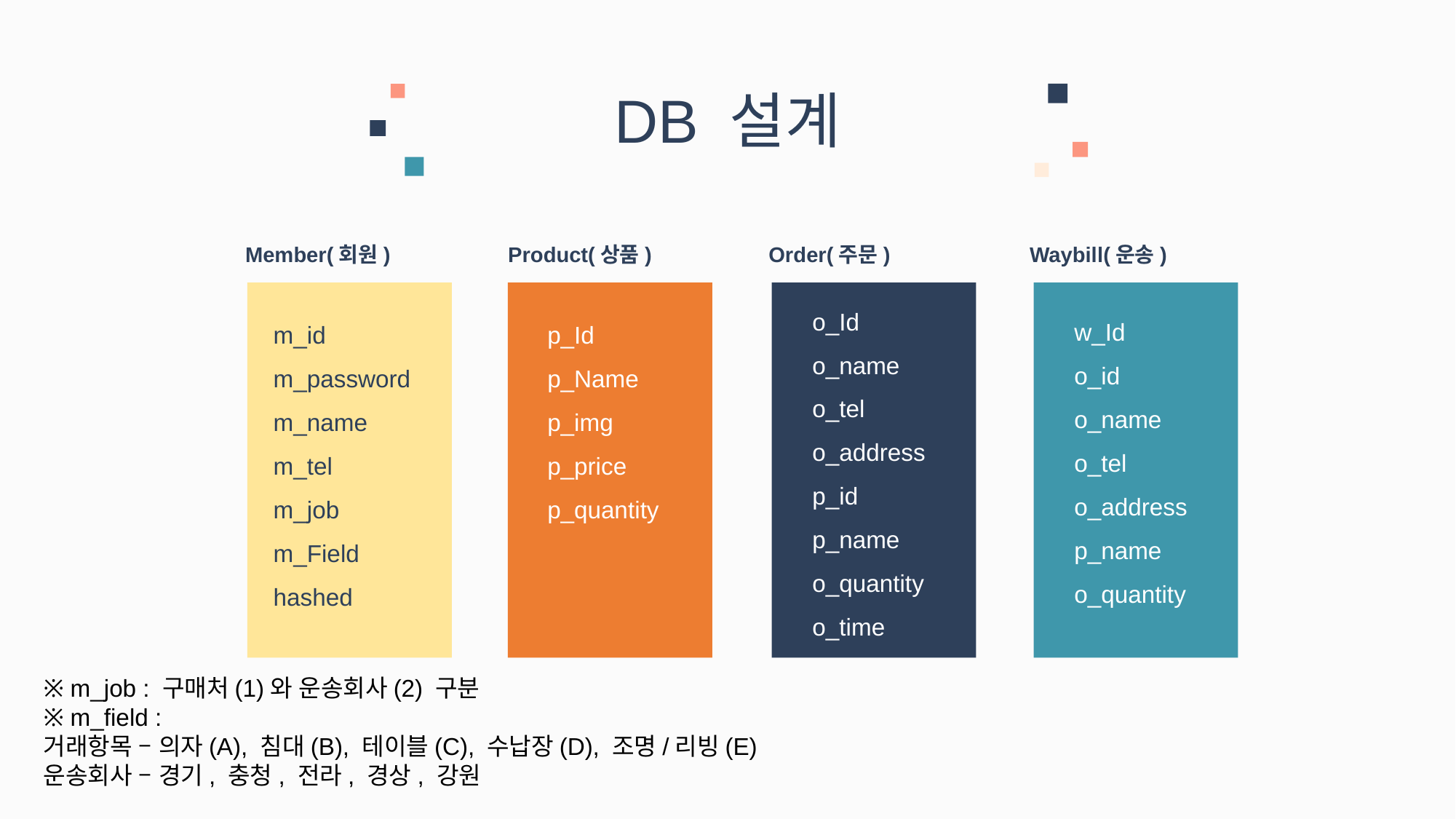

DB 설계

Member(회원)
Product(상품)
Order(주문)
Waybill(운송)

o_Id
o_name
o_tel
o_address
p_id
p_name
o_quantity
o_time
w_Id
o_id
o_name
o_tel
o_address
p_name
o_quantity
m_id
m_password
m_name
m_tel
m_job
m_Field
hashed
p_Id
p_Name
p_img
p_price
p_quantity
※ m_job : 구매처(1)와 운송회사(2) 구분
※ m_field :
거래항목 – 의자(A), 침대(B), 테이블(C), 수납장(D), 조명/리빙(E)
운송회사 – 경기, 충청, 전라, 경상, 강원